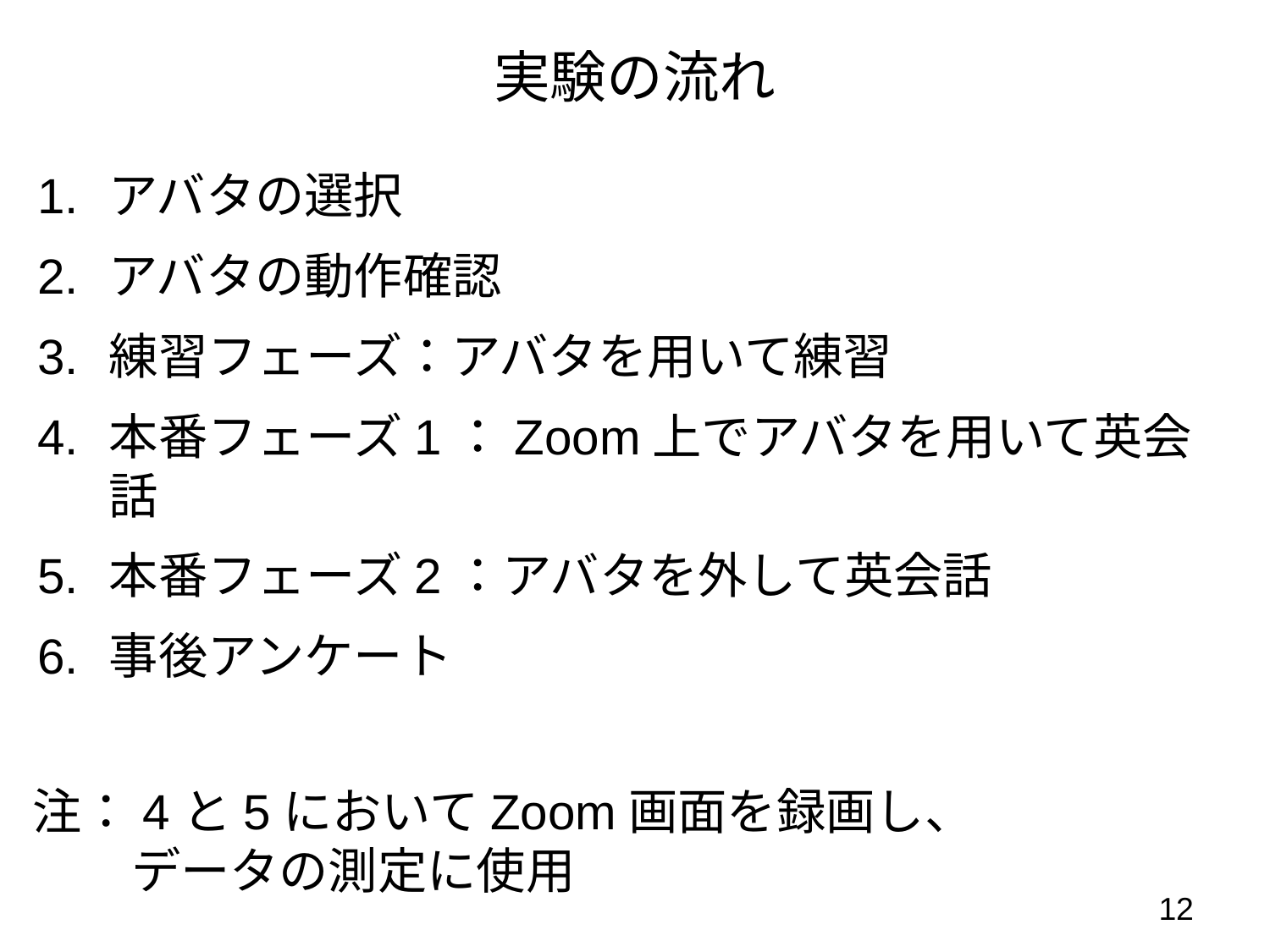

# 実験の流れ
アバタの選択
アバタの動作確認
練習フェーズ：アバタを用いて練習
本番フェーズ1：Zoom上でアバタを用いて英会話
本番フェーズ2：アバタを外して英会話
事後アンケート

注：4と5においてZoom画面を録画し、
　　データの測定に使用
12